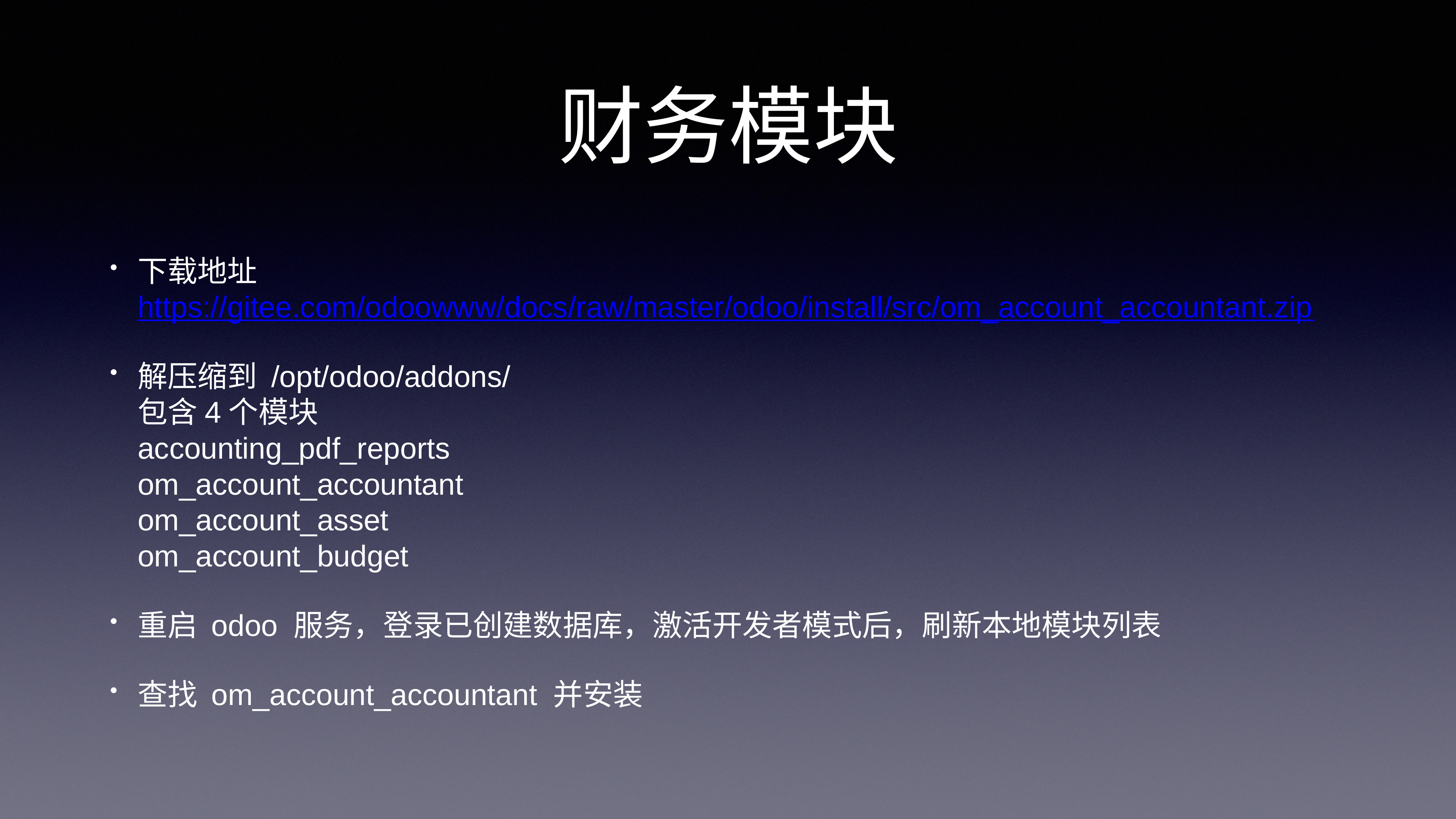

# 财务模块
下载地址
https://gitee.com/odoowww/docs/raw/master/odoo/install/src/om_account_accountant.zip
解压缩到 /opt/odoo/addons/
包含4个模块
accounting_pdf_reports
om_account_accountant
om_account_asset
om_account_budget
重启 odoo 服务，登录已创建数据库，激活开发者模式后，刷新本地模块列表
查找 om_account_accountant 并安装